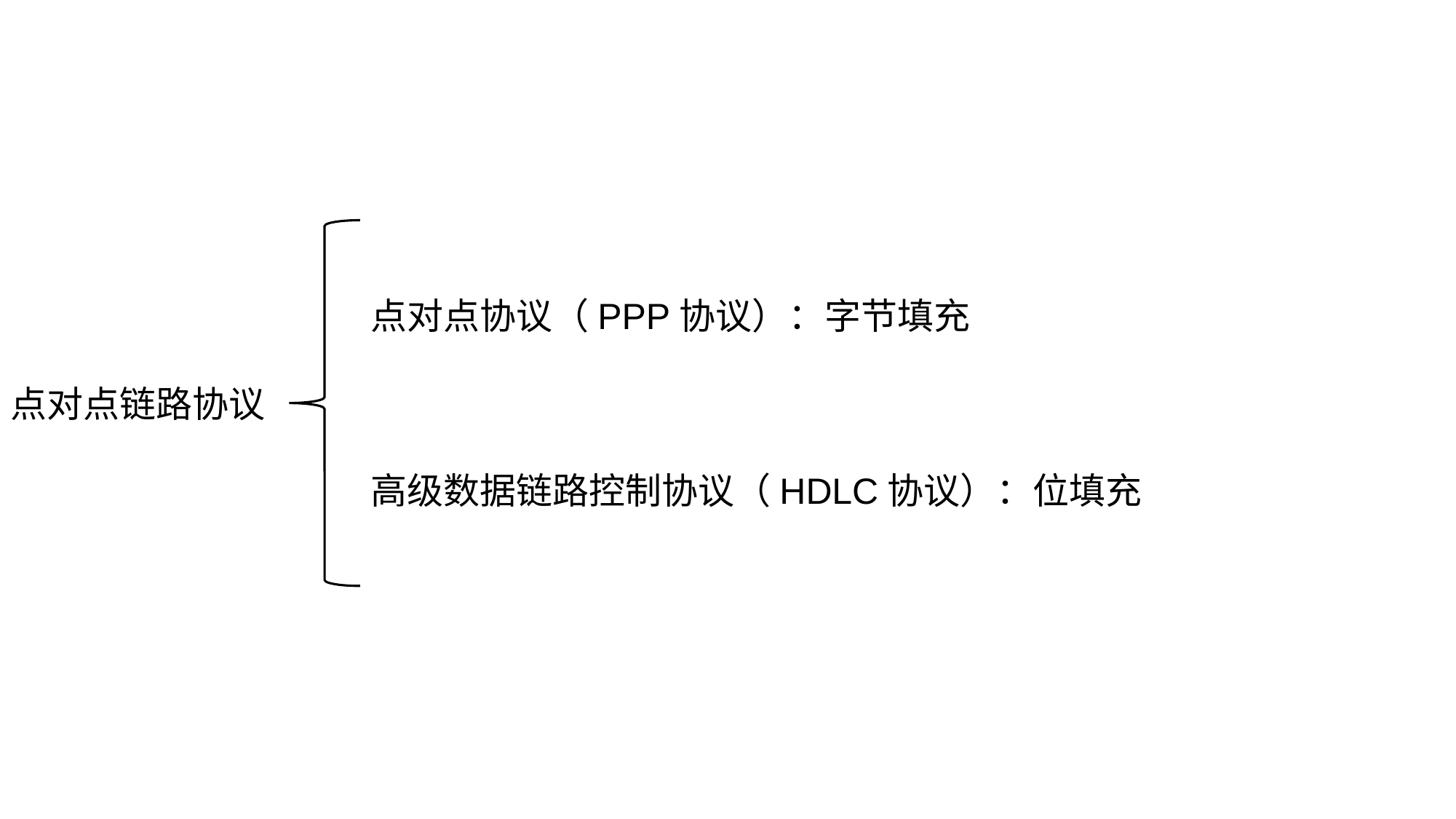

点对点协议（PPP协议）：字节填充

高级数据链路控制协议（HDLC协议）：位填充
点对点链路协议